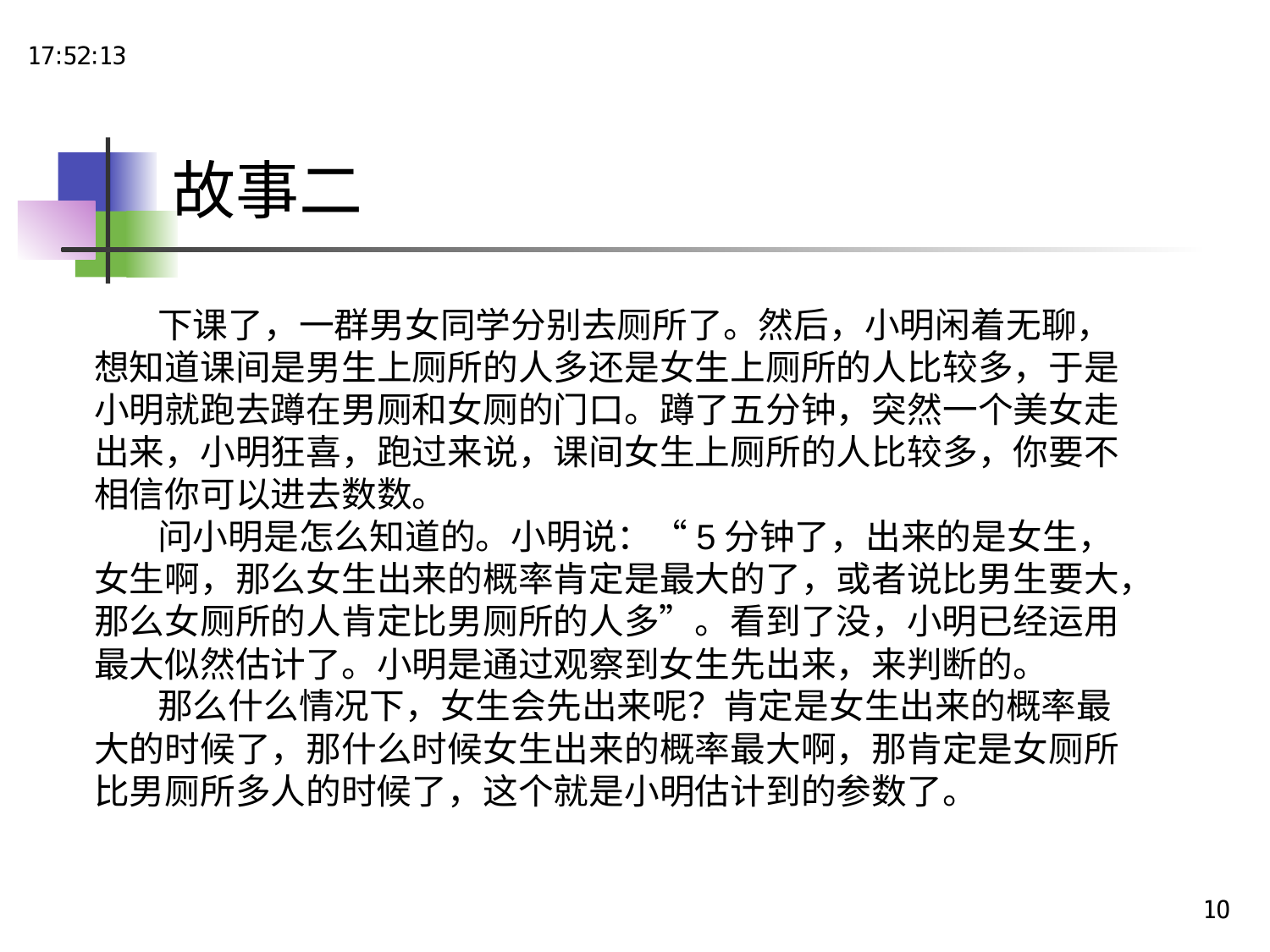

17:52:13
# 故事二
下课了，一群男女同学分别去厕所了。然后，小明闲着无聊，想知道课间是男生上厕所的人多还是女生上厕所的人比较多，于是小明就跑去蹲在男厕和女厕的门口。蹲了五分钟，突然一个美女走出来，小明狂喜，跑过来说，课间女生上厕所的人比较多，你要不相信你可以进去数数。
问小明是怎么知道的。小明说：“5分钟了，出来的是女生，女生啊，那么女生出来的概率肯定是最大的了，或者说比男生要大，那么女厕所的人肯定比男厕所的人多”。看到了没，小明已经运用最大似然估计了。小明是通过观察到女生先出来，来判断的。
那么什么情况下，女生会先出来呢？肯定是女生出来的概率最大的时候了，那什么时候女生出来的概率最大啊，那肯定是女厕所比男厕所多人的时候了，这个就是小明估计到的参数了。
10